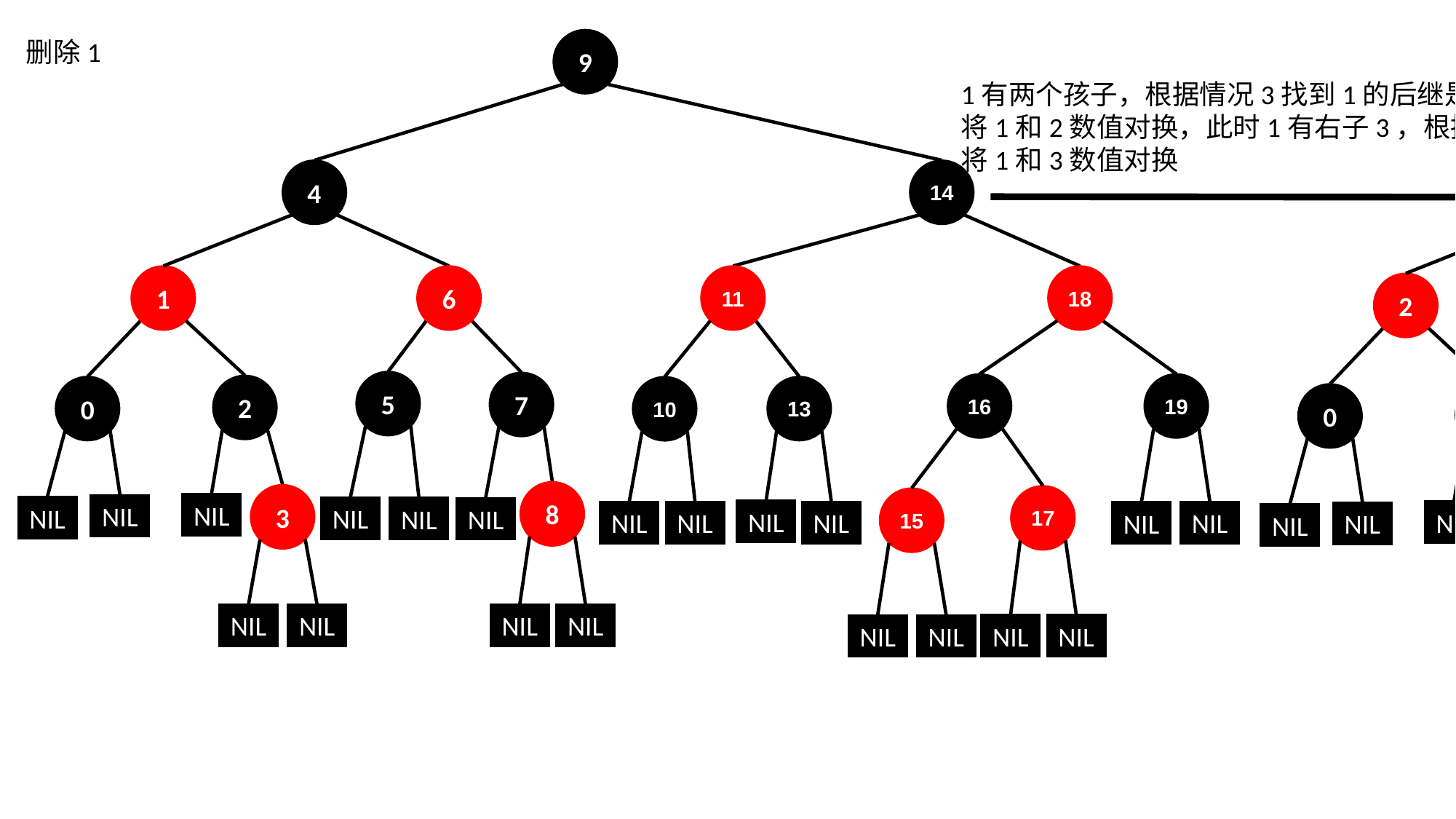

删除1
9
9
9
1有两个孩子，根据情况3找到1的后继是2，
将1和2数值对换，此时1有右子3，根据情况2
将1和3数值对换
此时1为红色，且1没有孩子，
可将其直接删除
4
14
4
14
4
14
1
6
11
18
2
6
11
18
2
6
11
18
5
7
16
19
2
0
13
10
5
7
16
19
3
5
7
0
13
10
16
19
3
0
13
10
8
3
17
15
8
1
17
8
NIL
NIL
15
NIL
NIL
17
NIL
NIL
15
NIL
NIL
NIL
NIL
NIL
NIL
NIL
NIL
NIL
NIL
NIL
NIL
NIL
NIL
NIL
NIL
NIL
NIL
NIL
NIL
NIL
NIL
NIL
NIL
NIL
NIL
NIL
NIL
NIL
NIL
NIL
NIL
NIL
NIL
NIL
NIL
NIL
NIL
NIL
NIL
NIL
NIL
NIL
NIL
NIL
NIL
NIL
NIL
NIL
NIL
NIL
NIL
NIL